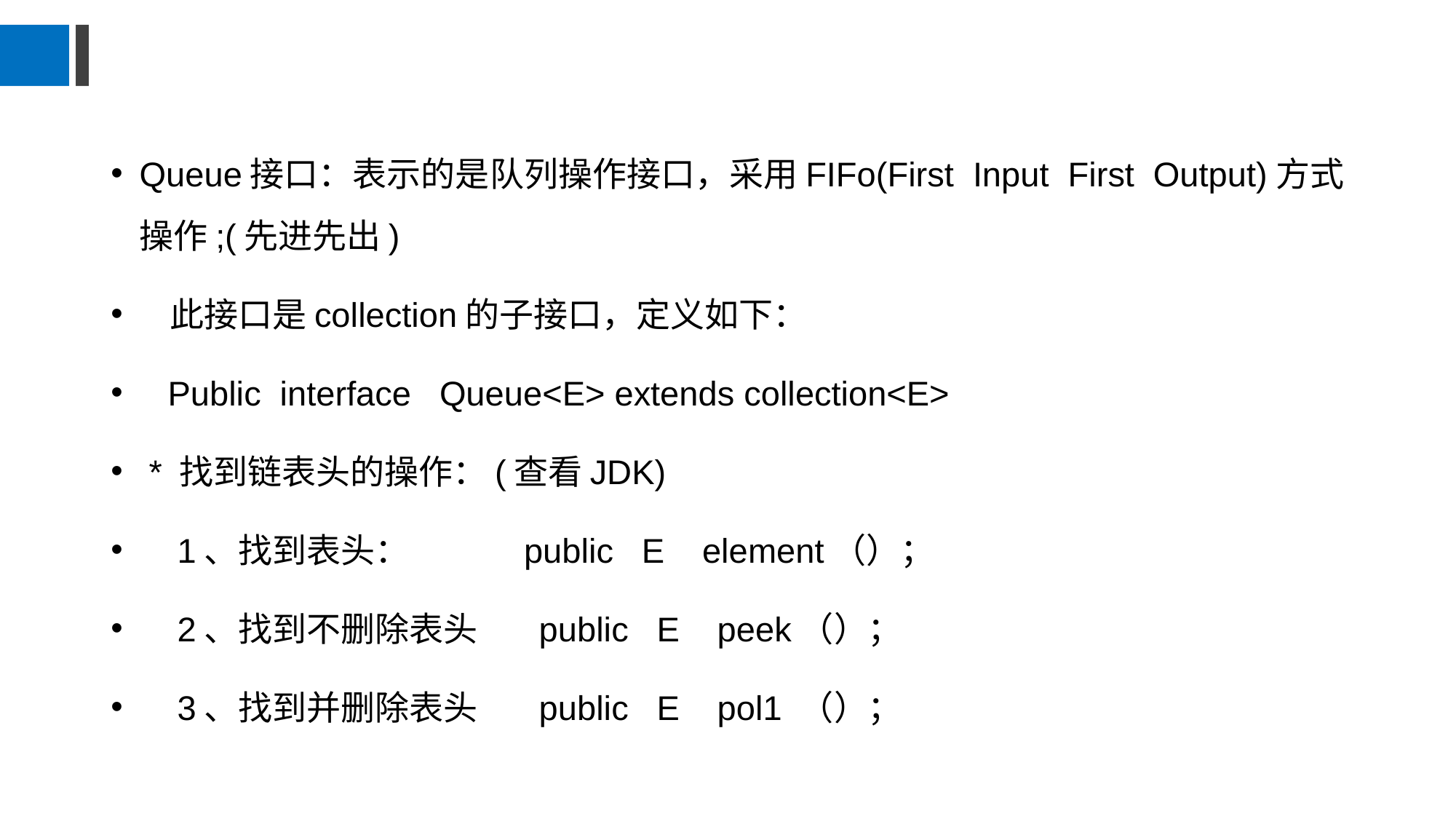

#
Queue接口：表示的是队列操作接口，采用FIFo(First  Input  First  Output)方式操作;(先进先出)
   此接口是collection的子接口，定义如下：
   Public  interface   Queue<E> extends collection<E>
 * 找到链表头的操作：(查看JDK)
    1、找到表头：              public   E    element（）；
    2、找到不删除表头       public   E    peek（）；
    3、找到并删除表头       public   E    pol1 （）；